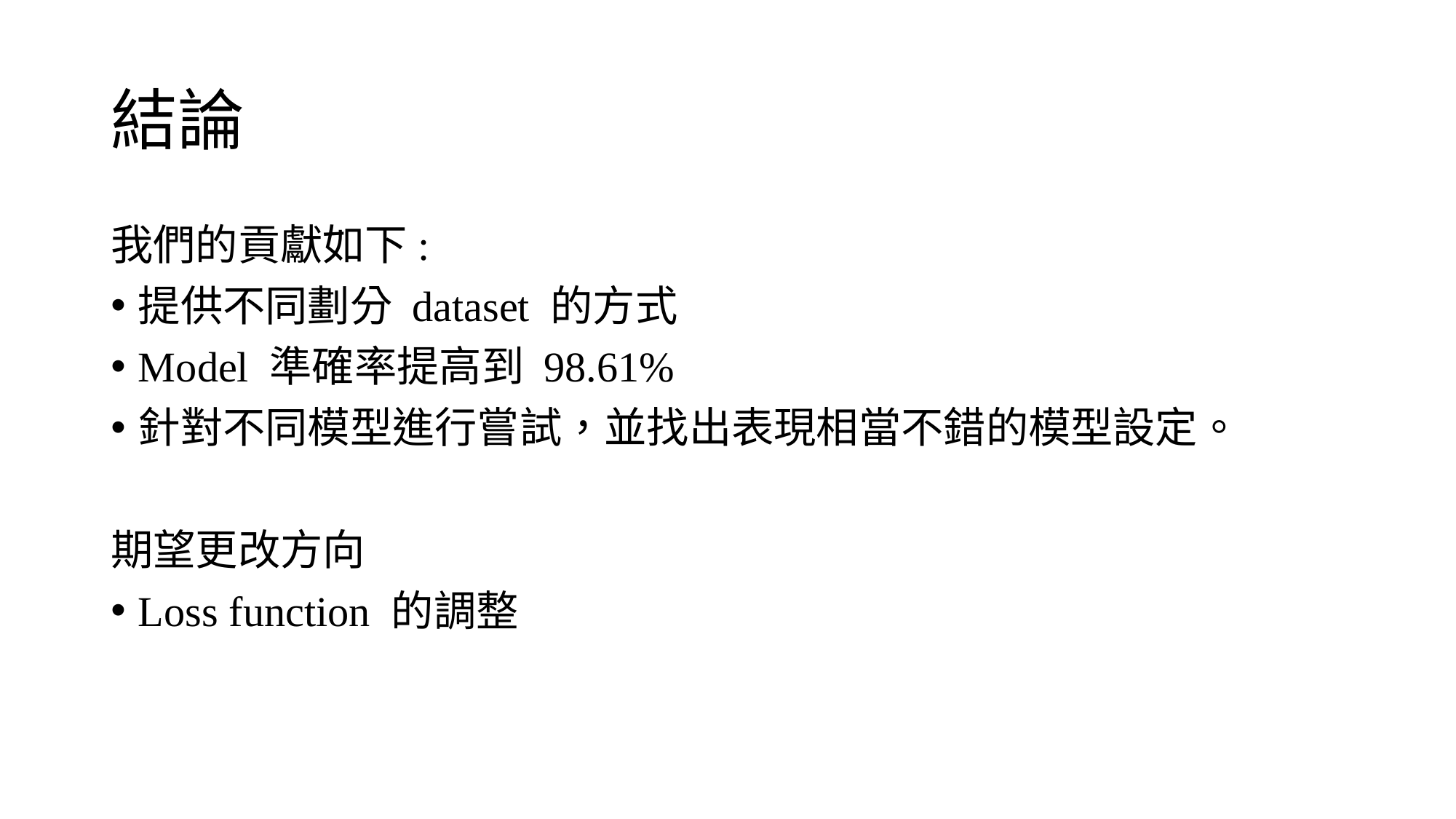

# 結論
我們的貢獻如下:
提供不同劃分 dataset 的方式
Model 準確率提高到 98.61%
針對不同模型進行嘗試，並找出表現相當不錯的模型設定。

期望更改方向
Loss function 的調整